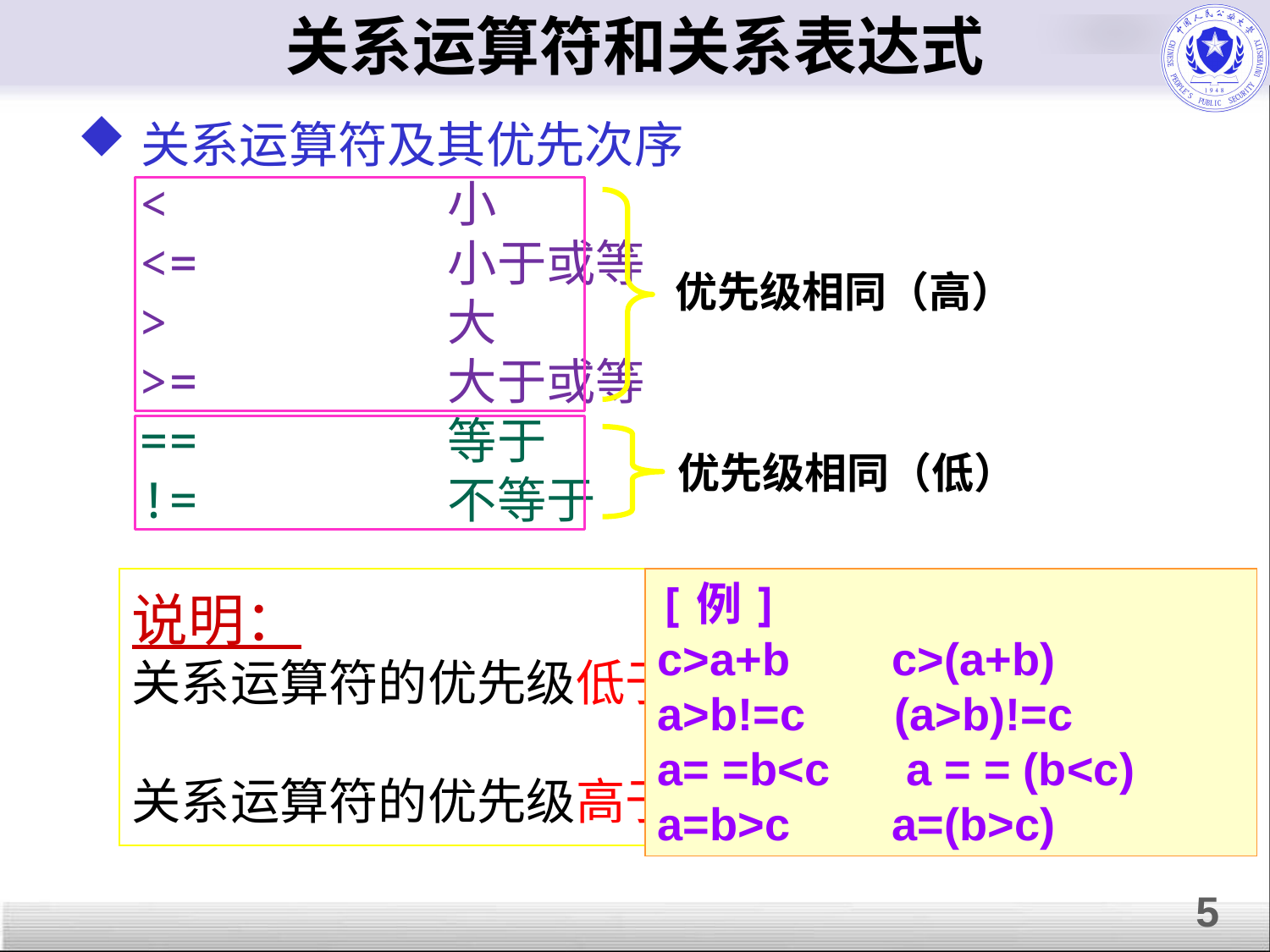

关系运算符和关系表达式
关系运算符及其优先次序
<         小
<=        小于或等
>         大
>=        大于或等
==        等于
!=        不等于

优先级相同（高）
优先级相同（低）

说明：
关系运算符的优先级低于算术运算符

关系运算符的优先级高于赋值运算符
[例]
c>a+b        c>(a+b)
a>b!=c       (a>b)!=c
a= =b<c      a = = (b<c)
a=b>c        a=(b>c)